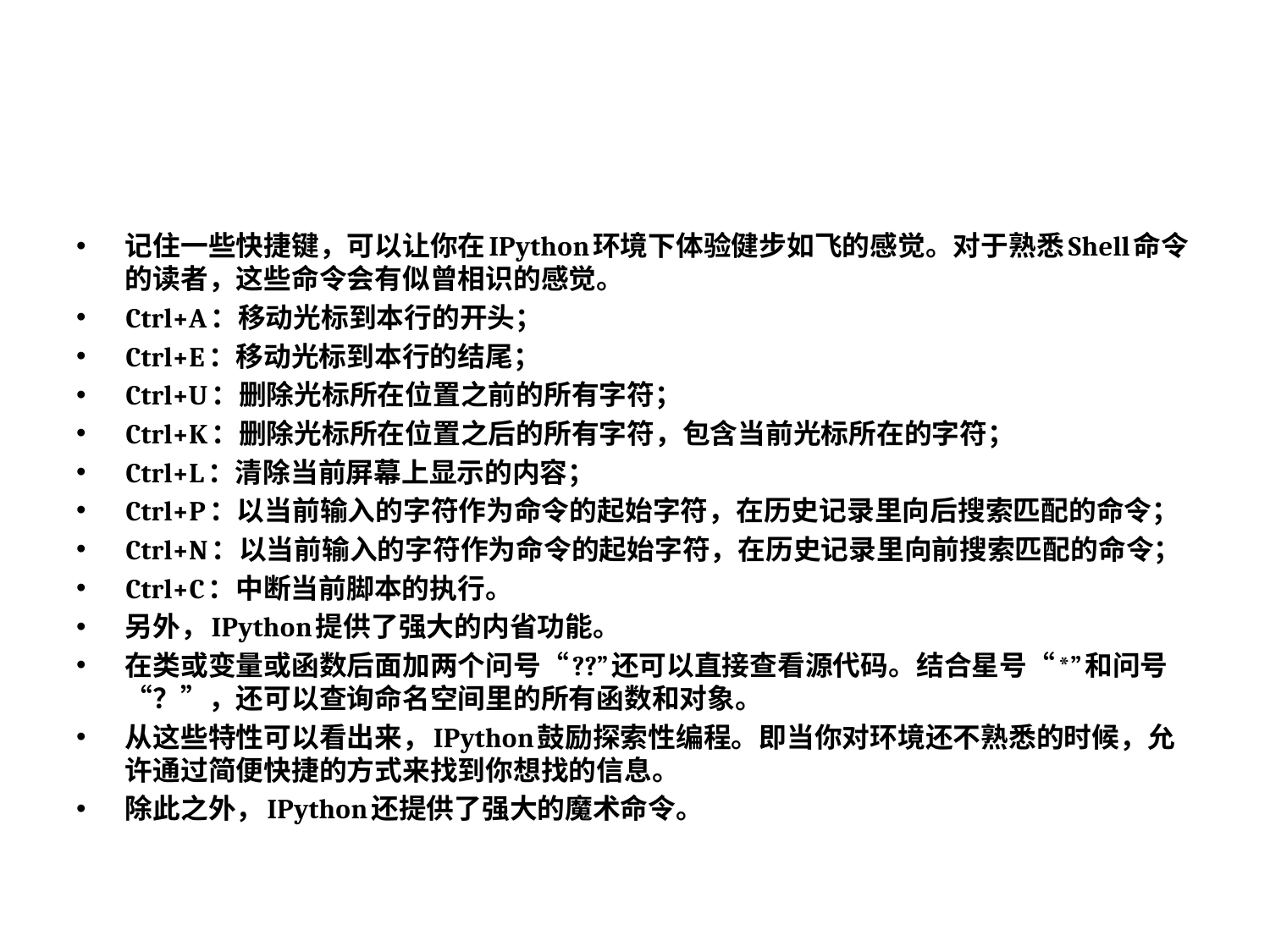

#
记住一些快捷键，可以让你在IPython环境下体验健步如飞的感觉。对于熟悉Shell命令的读者，这些命令会有似曾相识的感觉。
Ctrl+A：移动光标到本行的开头；
Ctrl+E：移动光标到本行的结尾；
Ctrl+U：删除光标所在位置之前的所有字符；
Ctrl+K：删除光标所在位置之后的所有字符，包含当前光标所在的字符；
Ctrl+L：清除当前屏幕上显示的内容；
Ctrl+P：以当前输入的字符作为命令的起始字符，在历史记录里向后搜索匹配的命令；
Ctrl+N：以当前输入的字符作为命令的起始字符，在历史记录里向前搜索匹配的命令；
Ctrl+C：中断当前脚本的执行。
另外，IPython提供了强大的内省功能。
在类或变量或函数后面加两个问号“??”还可以直接查看源代码。结合星号“*”和问号“？”，还可以查询命名空间里的所有函数和对象。
从这些特性可以看出来，IPython鼓励探索性编程。即当你对环境还不熟悉的时候，允许通过简便快捷的方式来找到你想找的信息。
除此之外，IPython还提供了强大的魔术命令。